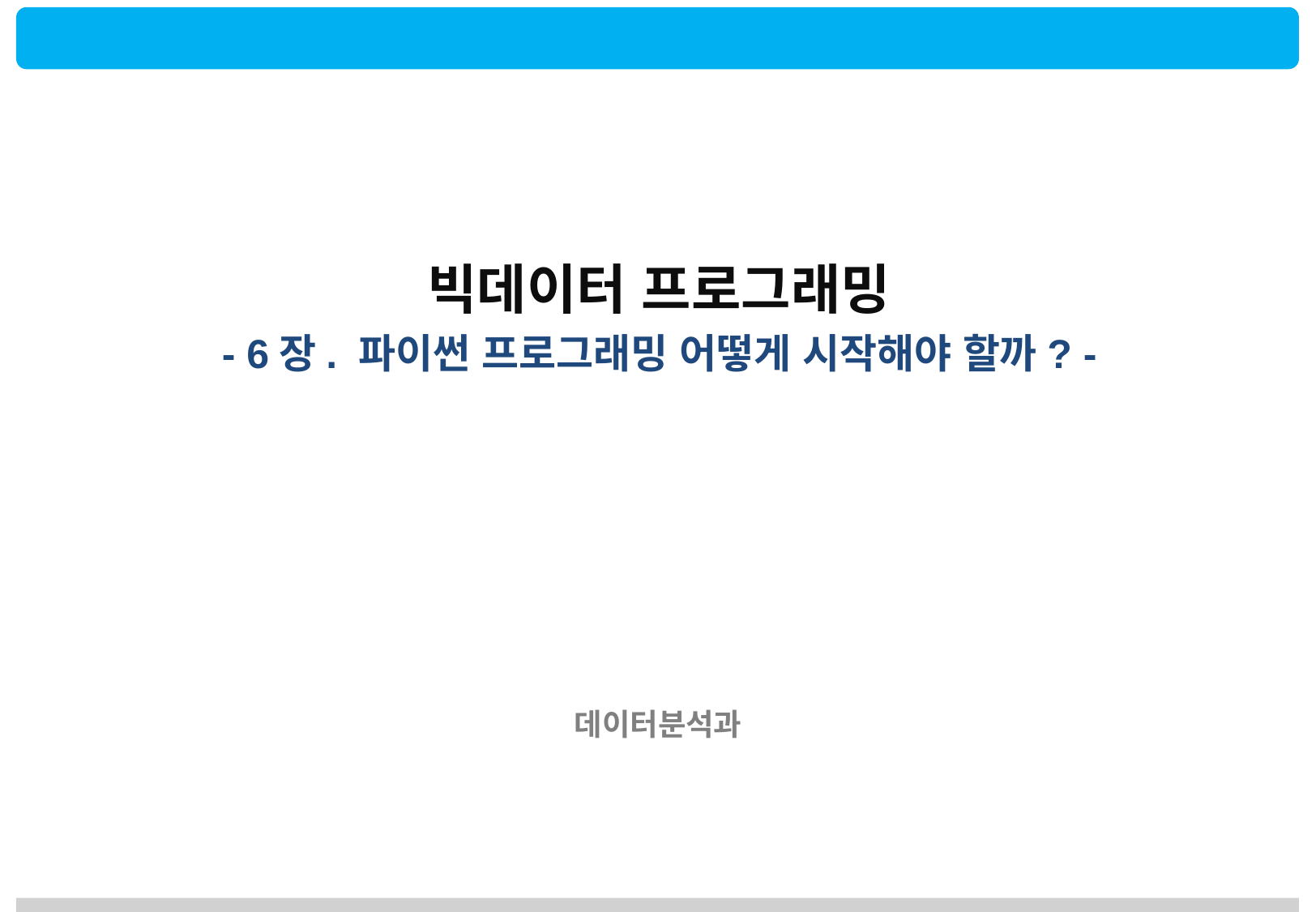

빅데이터 프로그래밍
- 6장. 파이썬 프로그래밍 어떻게 시작해야 할까? -
데이터분석과